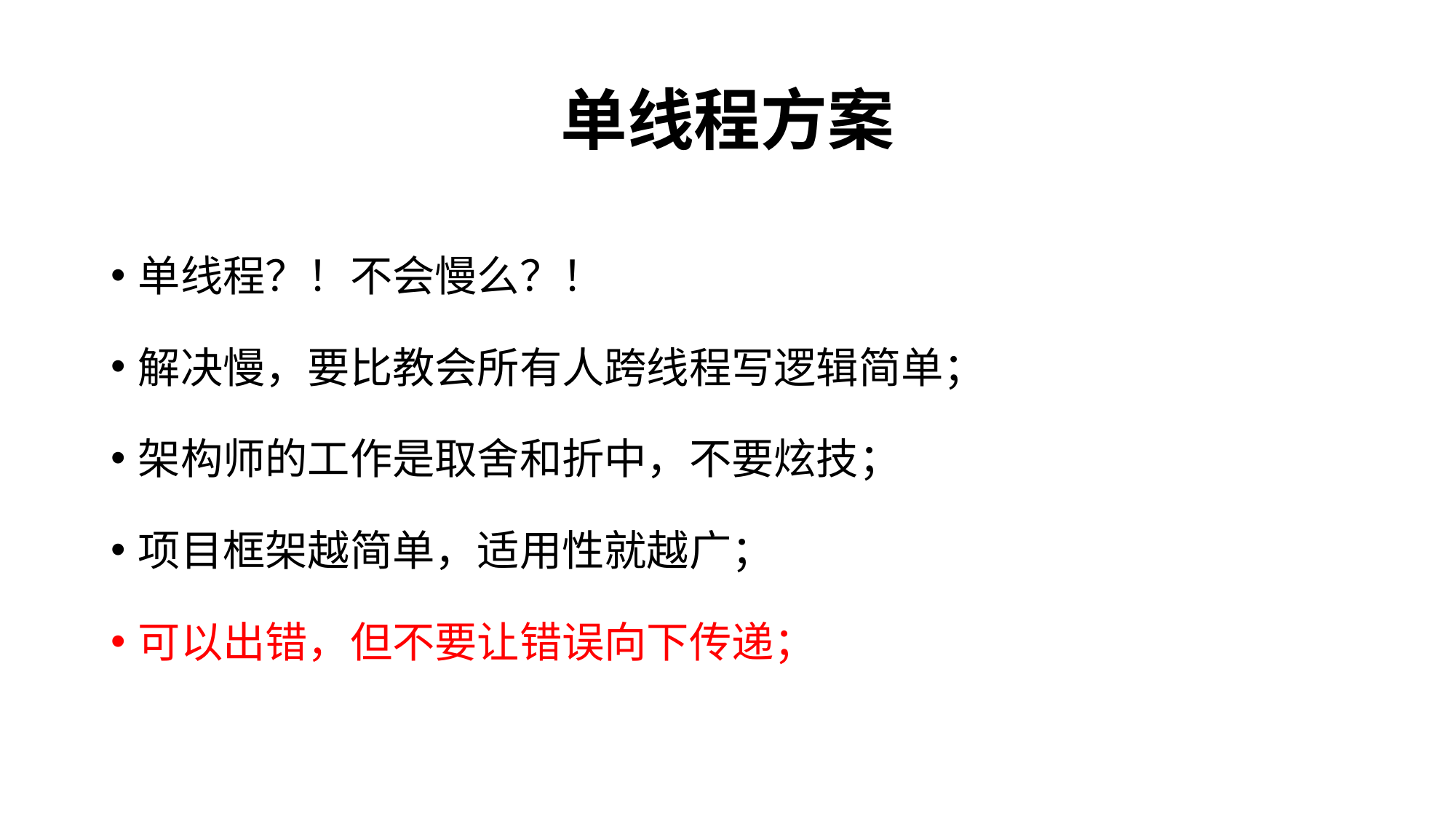

# 单线程方案
单线程？！不会慢么？！
解决慢，要比教会所有人跨线程写逻辑简单；
架构师的工作是取舍和折中，不要炫技；
项目框架越简单，适用性就越广；
可以出错，但不要让错误向下传递；